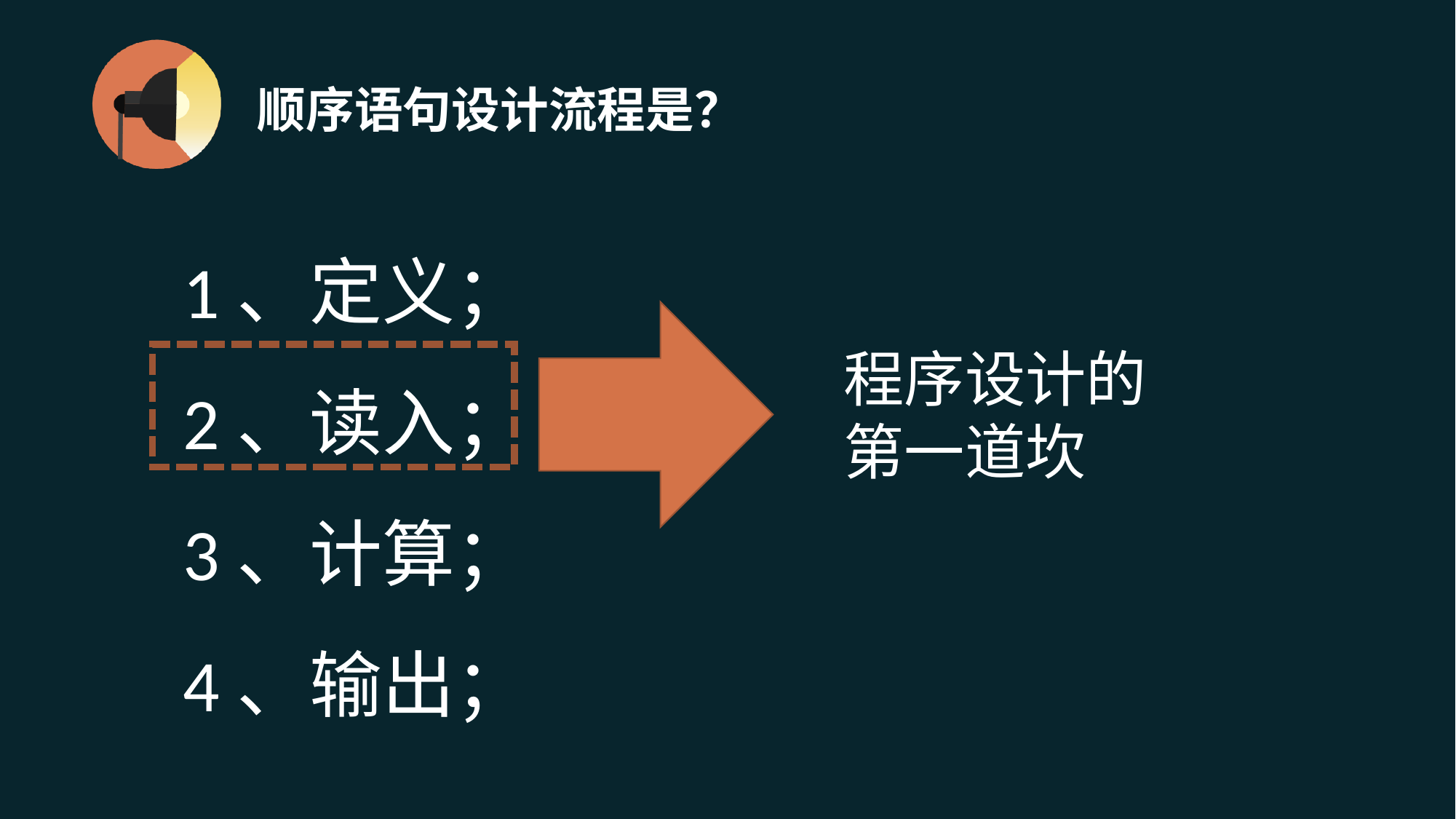

# 顺序语句设计流程是？
1、定义；
2、读入；
3、计算；
4、输出；

程序设计的第一道坎